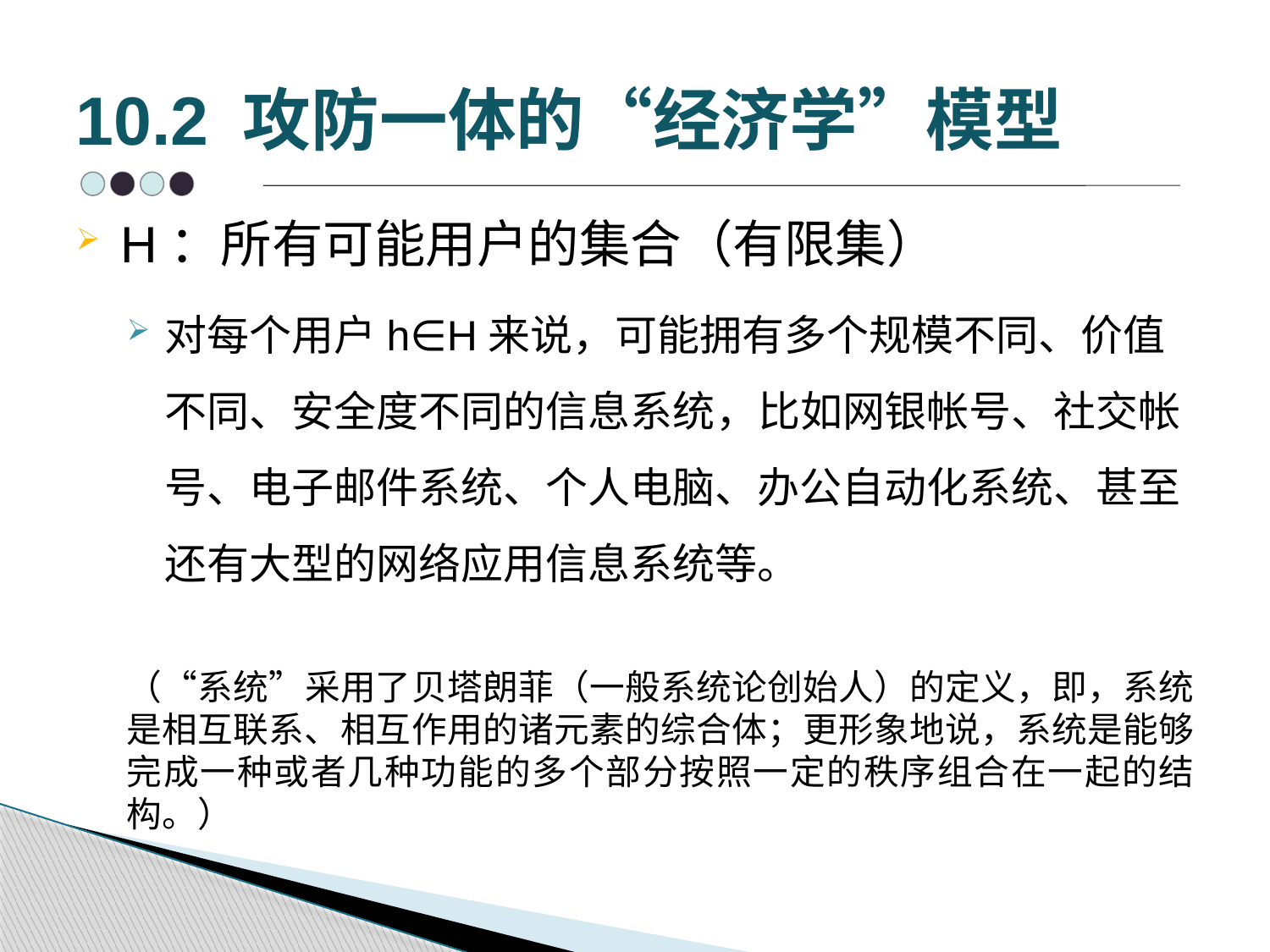

# 10.2 攻防一体的“经济学”模型

H：所有可能用户的集合（有限集）
对每个用户h∈H来说，可能拥有多个规模不同、价值不同、安全度不同的信息系统，比如网银帐号、社交帐号、电子邮件系统、个人电脑、办公自动化系统、甚至还有大型的网络应用信息系统等。

（“系统”采用了贝塔朗菲（一般系统论创始人）的定义，即，系统是相互联系、相互作用的诸元素的综合体；更形象地说，系统是能够完成一种或者几种功能的多个部分按照一定的秩序组合在一起的结构。）